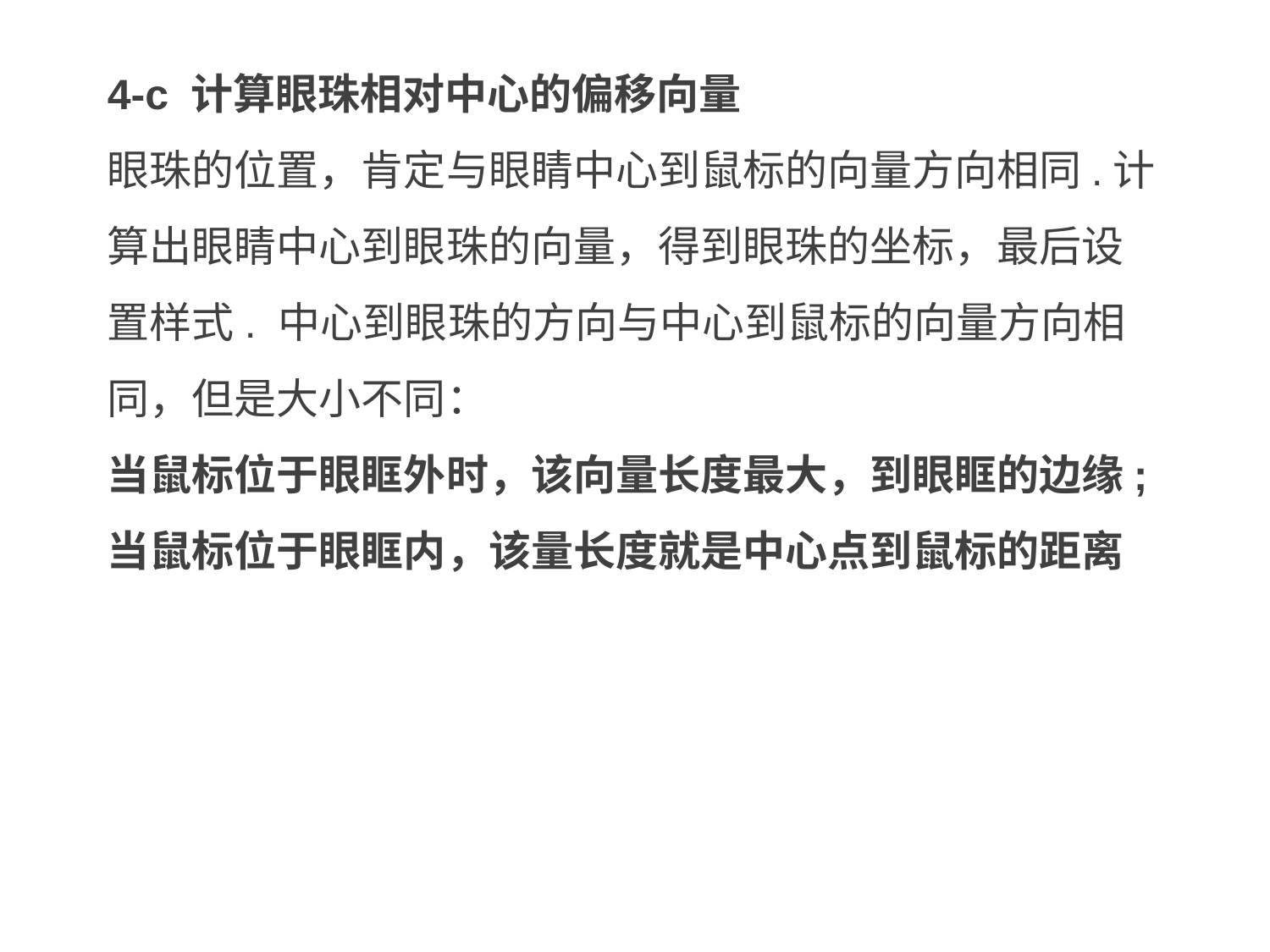

4-c 计算眼珠相对中心的偏移向量
眼珠的位置，肯定与眼睛中心到鼠标的向量方向相同.计算出眼睛中心到眼珠的向量，得到眼珠的坐标，最后设置样式. 中心到眼珠的方向与中心到鼠标的向量方向相同，但是大小不同：
当鼠标位于眼眶外时，该向量长度最大，到眼眶的边缘;
当鼠标位于眼眶内，该量长度就是中心点到鼠标的距离